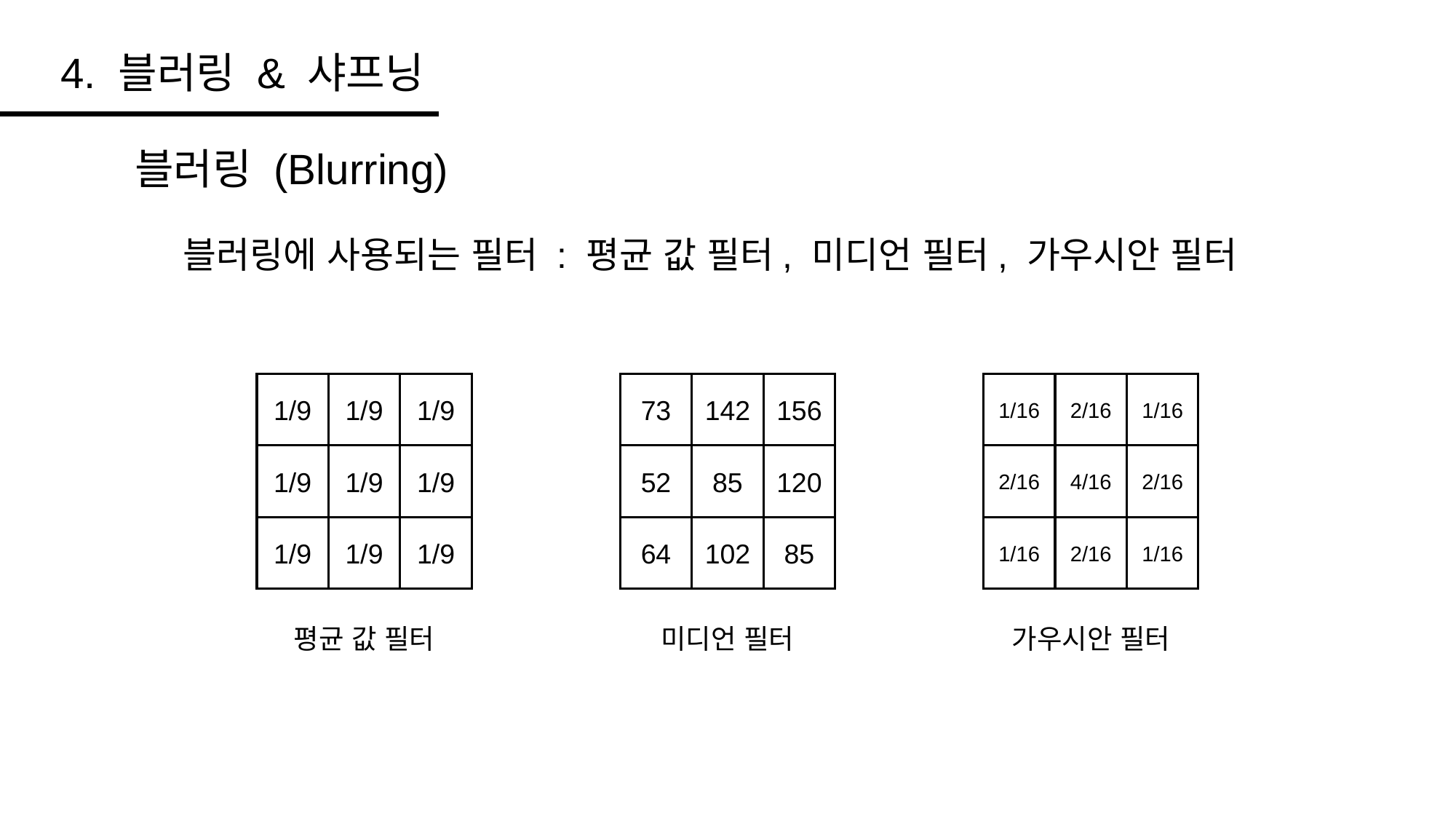

4. 블러링 & 샤프닝
블러링 (Blurring)
블러링에 사용되는 필터 : 평균 값 필터, 미디언 필터, 가우시안 필터
1/9
1/9
1/9
1/9
1/9
1/9
1/9
1/9
1/9
73
142
156
52
85
120
64
102
85
1/16
2/16
1/16
2/16
4/16
2/16
1/16
2/16
1/16
평균 값 필터
미디언 필터
가우시안 필터